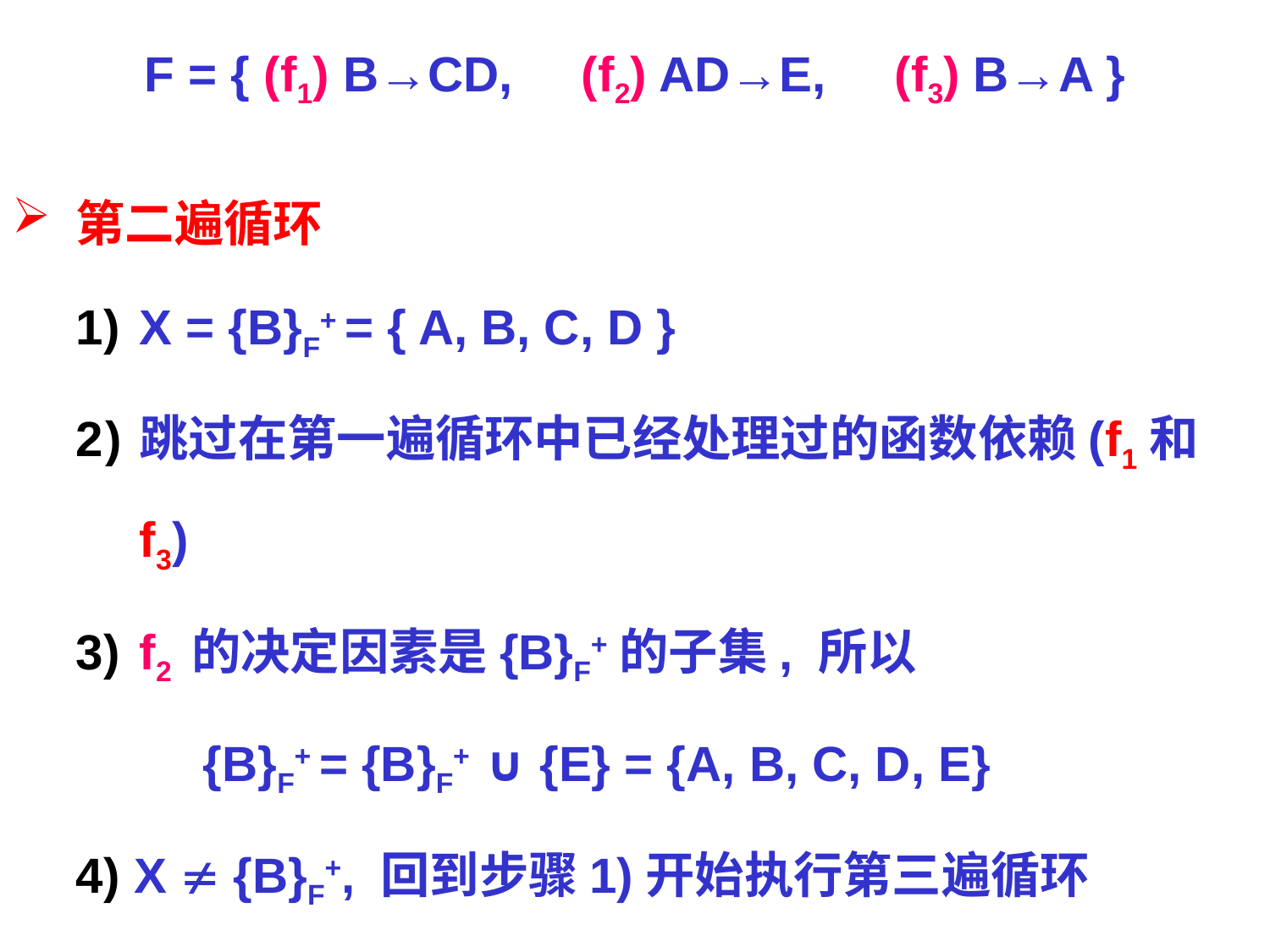

F = { (f1) B→CD,     (f2) AD→E,     (f3) B→A }
# 第二遍循环
X = {B}F+ = { A, B, C, D }
跳过在第一遍循环中已经处理过的函数依赖(f1和f3)
f2 的决定因素是{B}F+的子集, 所以
{B}F+ = {B}F+  ∪ {E} = {A, B, C, D, E}
4) X ≠ {B}F+, 回到步骤1)开始执行第三遍循环
83
2007年度-教育部-IBM精品课程-南京大学计算机科学与技术系